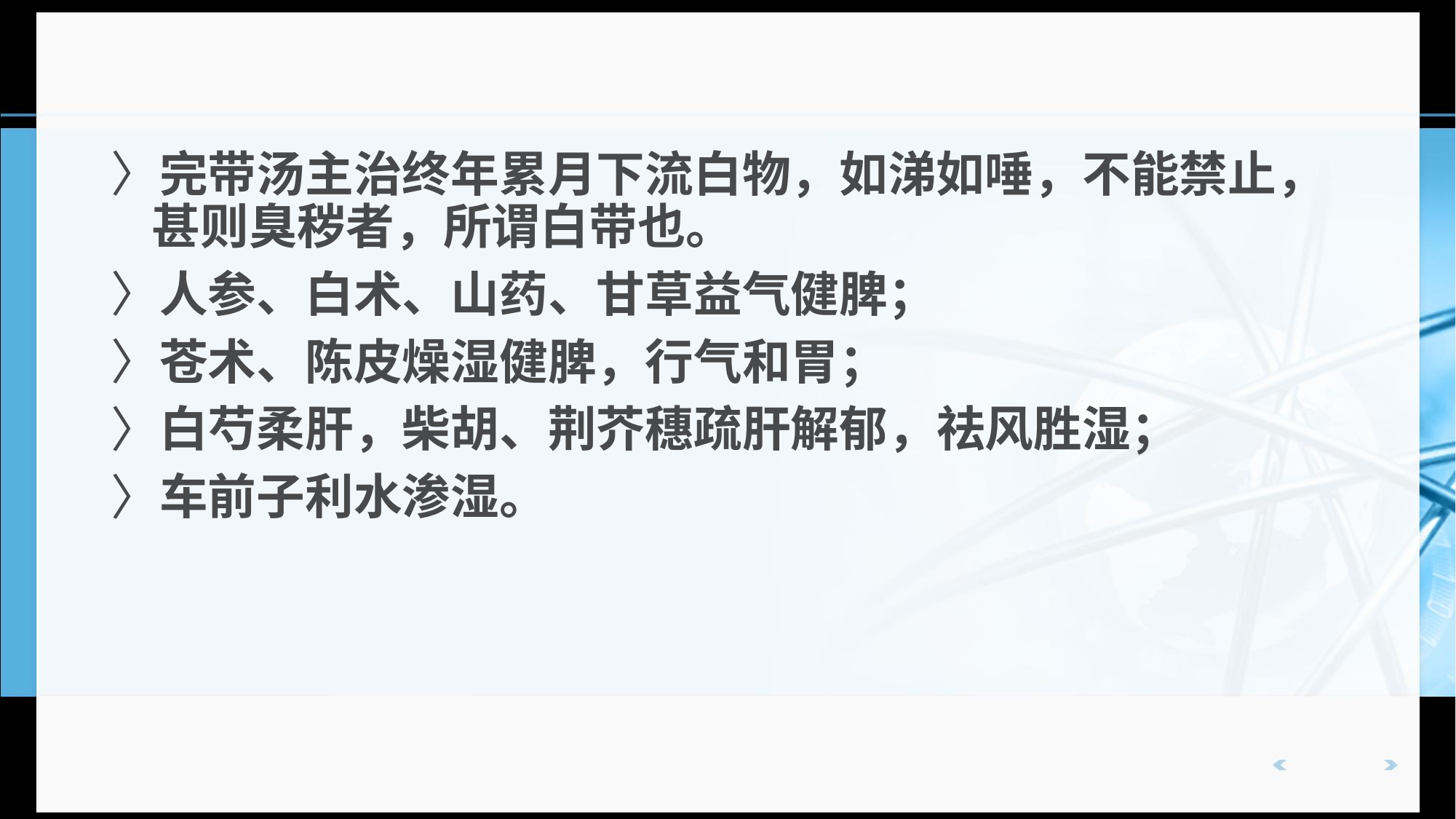

完带汤主治终年累月下流白物，如涕如唾，不能禁止，甚则臭秽者，所谓白带也。
人参、白术、山药、甘草益气健脾；
苍术、陈皮燥湿健脾，行气和胃；
白芍柔肝，柴胡、荆芥穗疏肝解郁，祛风胜湿；
车前子利水渗湿。